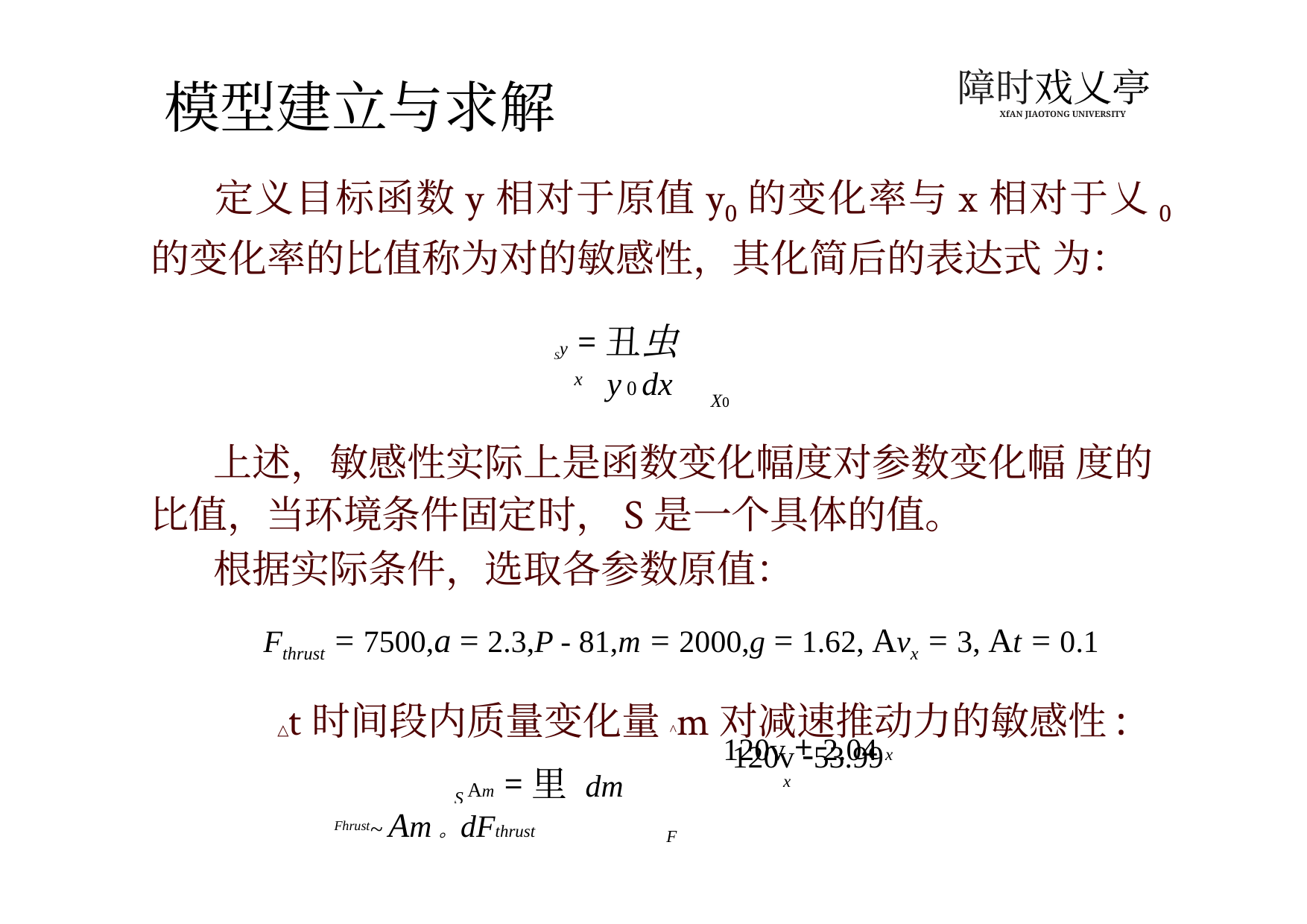

障时戏乂亭
XfAN JIAOTONG UNIVERSITY
模型建立与求解
定义目标函数y相对于原值y0的变化率与x相对于乂0 的变化率的比值称为对的敏感性，其化简后的表达式 为：
Sy =丑虫
x   y 0 dx
X0
上述，敏感性实际上是函数变化幅度对参数变化幅 度的比值，当环境条件固定时，S是一个具体的值。
根据实际条件，选取各参数原值：
Fthrust = 7500,a = 2.3,P - 81,m = 2000,g = 1.62, Avx = 3, At = 0.1
△t时间段内质量变化量^m对减速推动力的敏感性:
120v + 2.04 x
120v -53.99
x
S Am =里 dm
Fhrust~ Am。dFthrust
F